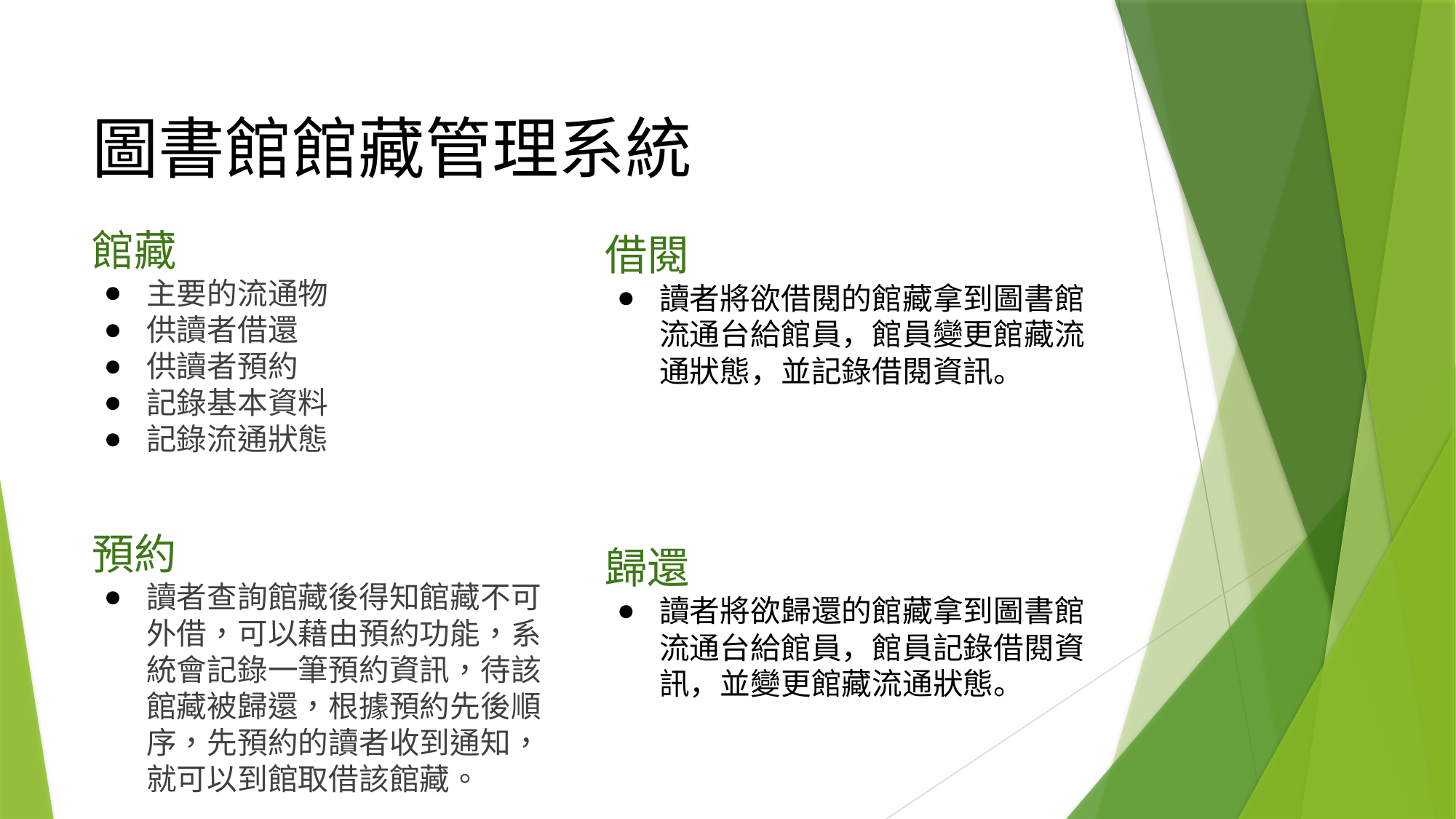

# 圖書館館藏管理系統
借閱
讀者將欲借閱的館藏拿到圖書館流通台給館員，館員變更館藏流通狀態，並記錄借閱資訊。

歸還
讀者將欲歸還的館藏拿到圖書館流通台給館員，館員記錄借閱資訊，並變更館藏流通狀態。

館藏
主要的流通物
供讀者借還
供讀者預約
記錄基本資料
記錄流通狀態

預約
讀者查詢館藏後得知館藏不可外借，可以藉由預約功能，系統會記錄一筆預約資訊，待該館藏被歸還，根據預約先後順序，先預約的讀者收到通知，就可以到館取借該館藏。